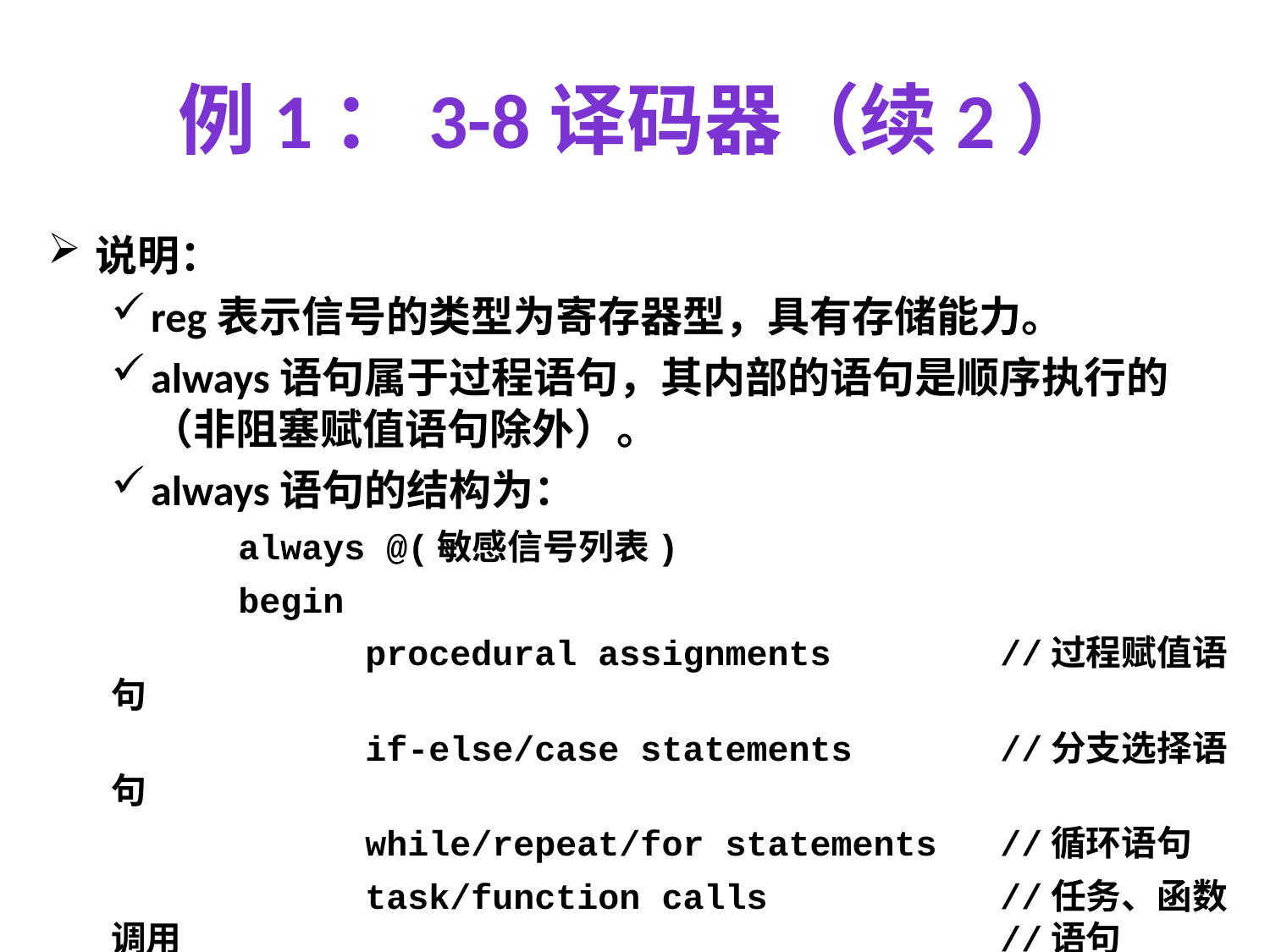

# 例1：3-8译码器（续2）
说明：
reg表示信号的类型为寄存器型，具有存储能力。
always语句属于过程语句，其内部的语句是顺序执行的（非阻塞赋值语句除外）。
always语句的结构为：
	always @(敏感信号列表)
	begin
		procedural assignments		//过程赋值语句
		if-else/case statements		//分支选择语句
		while/repeat/for statements	//循环语句
		task/function calls		//任务、函数调用							//语句
	end